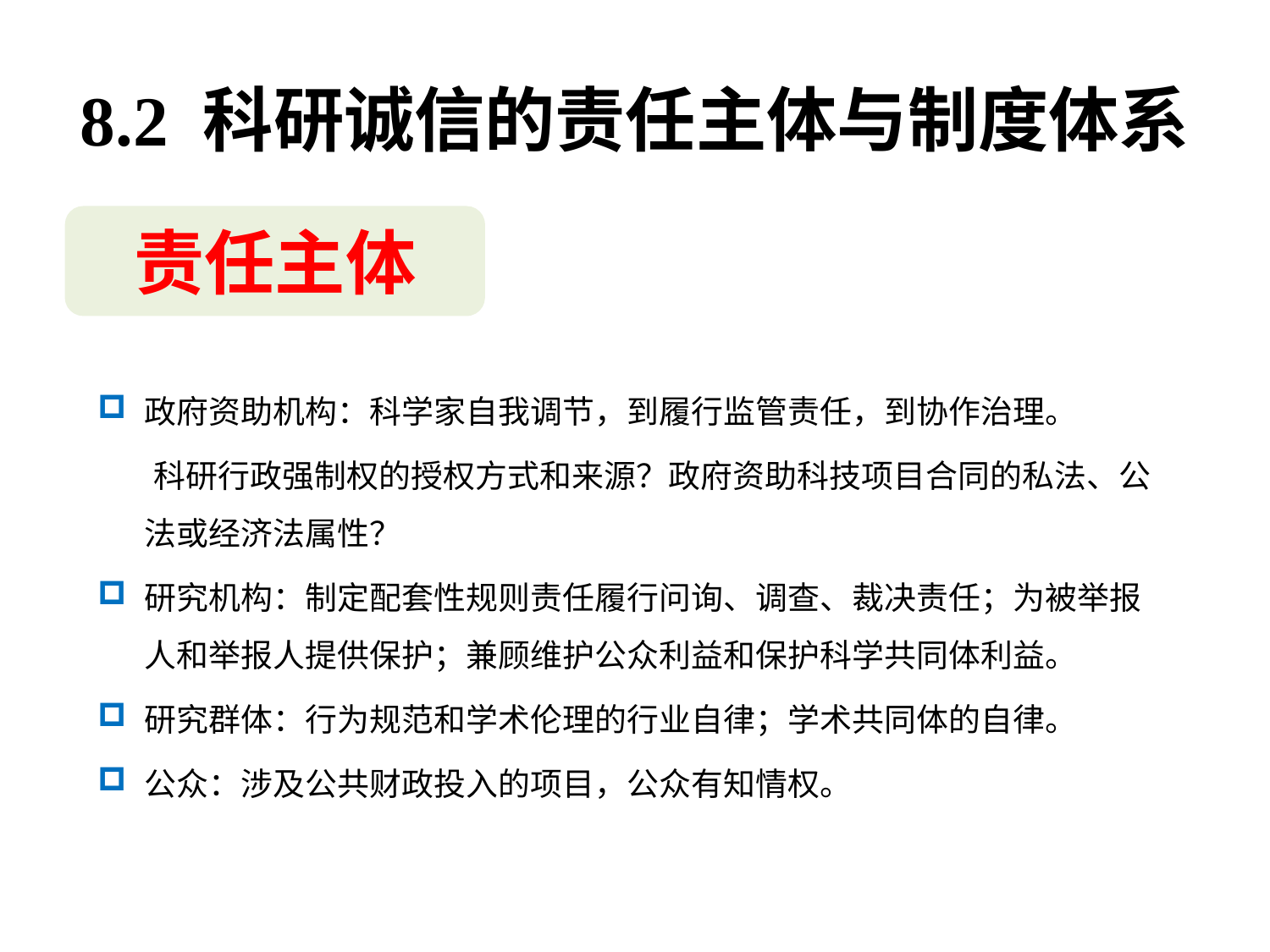

# 8.2 科研诚信的责任主体与制度体系
责任主体
政府资助机构：科学家自我调节，到履行监管责任，到协作治理。
       科研行政强制权的授权方式和来源？政府资助科技项目合同的私法、公法或经济法属性？
研究机构：制定配套性规则责任履行问询、调查、裁决责任；为被举报人和举报人提供保护；兼顾维护公众利益和保护科学共同体利益。
研究群体：行为规范和学术伦理的行业自律；学术共同体的自律。
公众：涉及公共财政投入的项目，公众有知情权。